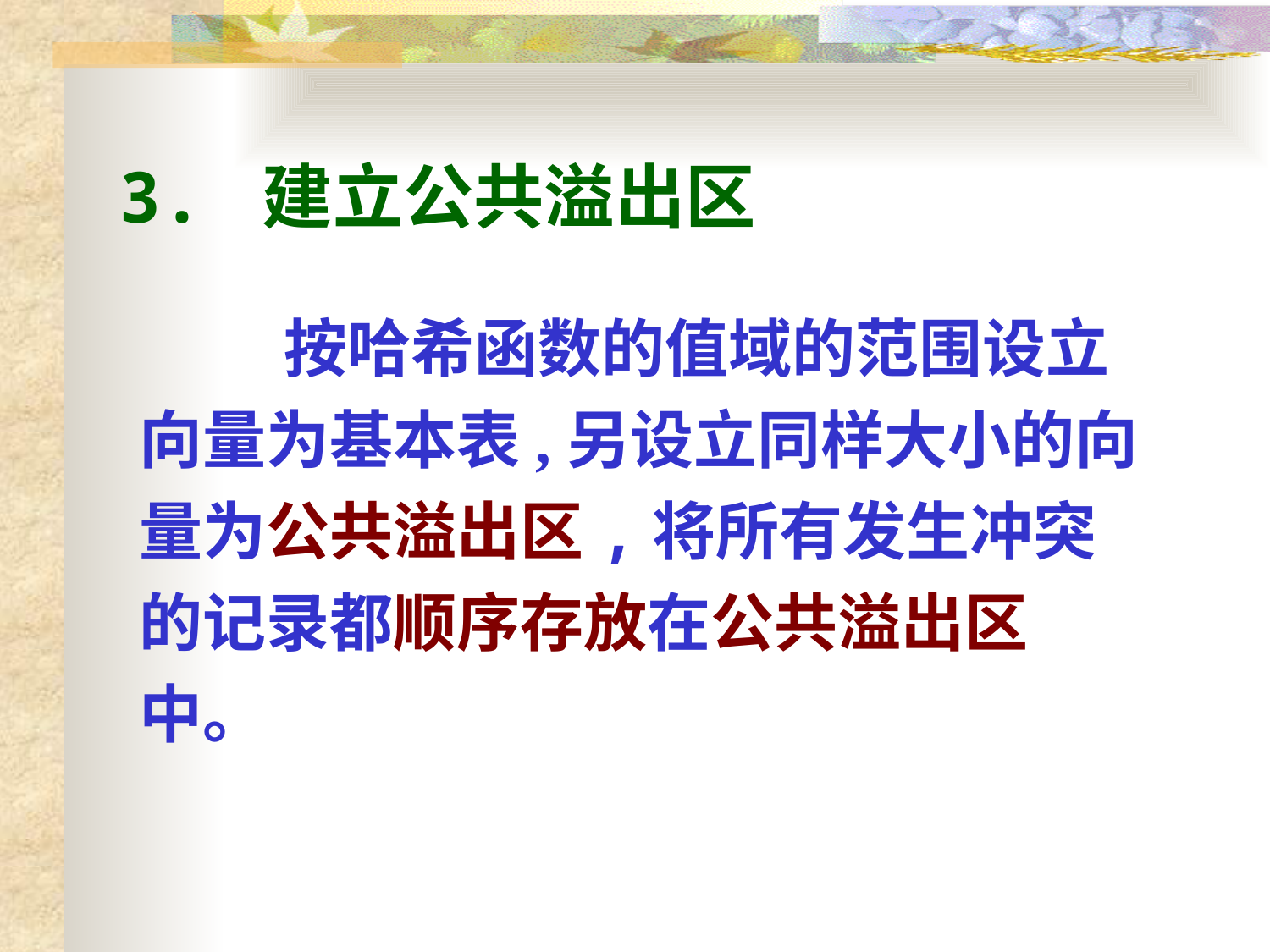

3. 建立公共溢出区
         按哈希函数的值域的范围设立向量为基本表,另设立同样大小的向量为公共溢出区,将所有发生冲突的记录都顺序存放在公共溢出区中。